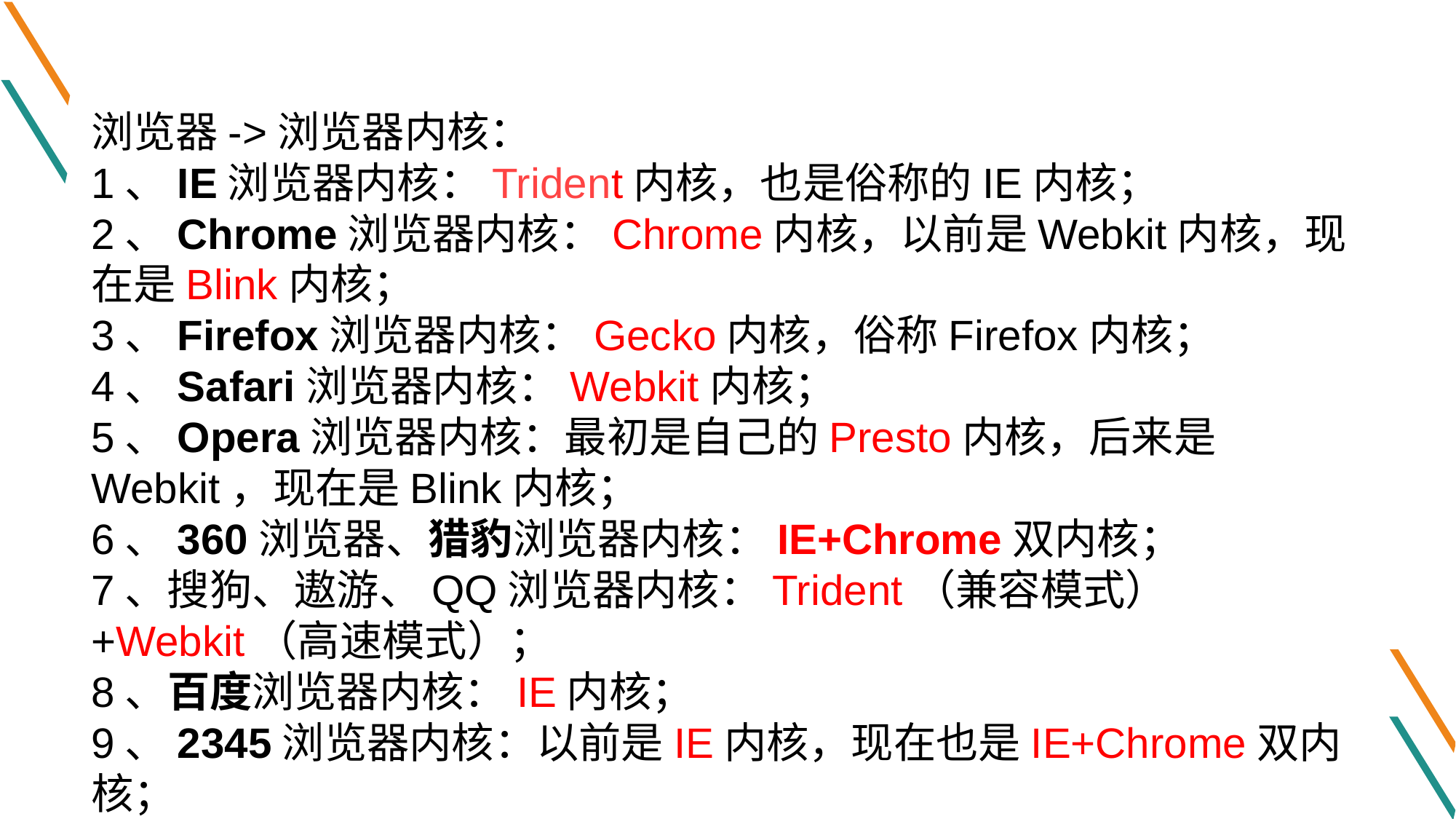

浏览器->浏览器内核：
1、IE浏览器内核：Trident内核，也是俗称的IE内核；
2、Chrome浏览器内核：Chrome内核，以前是Webkit内核，现在是Blink内核；
3、Firefox浏览器内核：Gecko内核，俗称Firefox内核；
4、Safari浏览器内核：Webkit内核；
5、Opera浏览器内核：最初是自己的Presto内核，后来是Webkit，现在是Blink内核；
6、360浏览器、猎豹浏览器内核：IE+Chrome双内核；
7、搜狗、遨游、QQ浏览器内核：Trident（兼容模式）+Webkit（高速模式）；
8、百度浏览器内核：IE内核；
9、2345浏览器内核：以前是IE内核，现在也是IE+Chrome双内核；